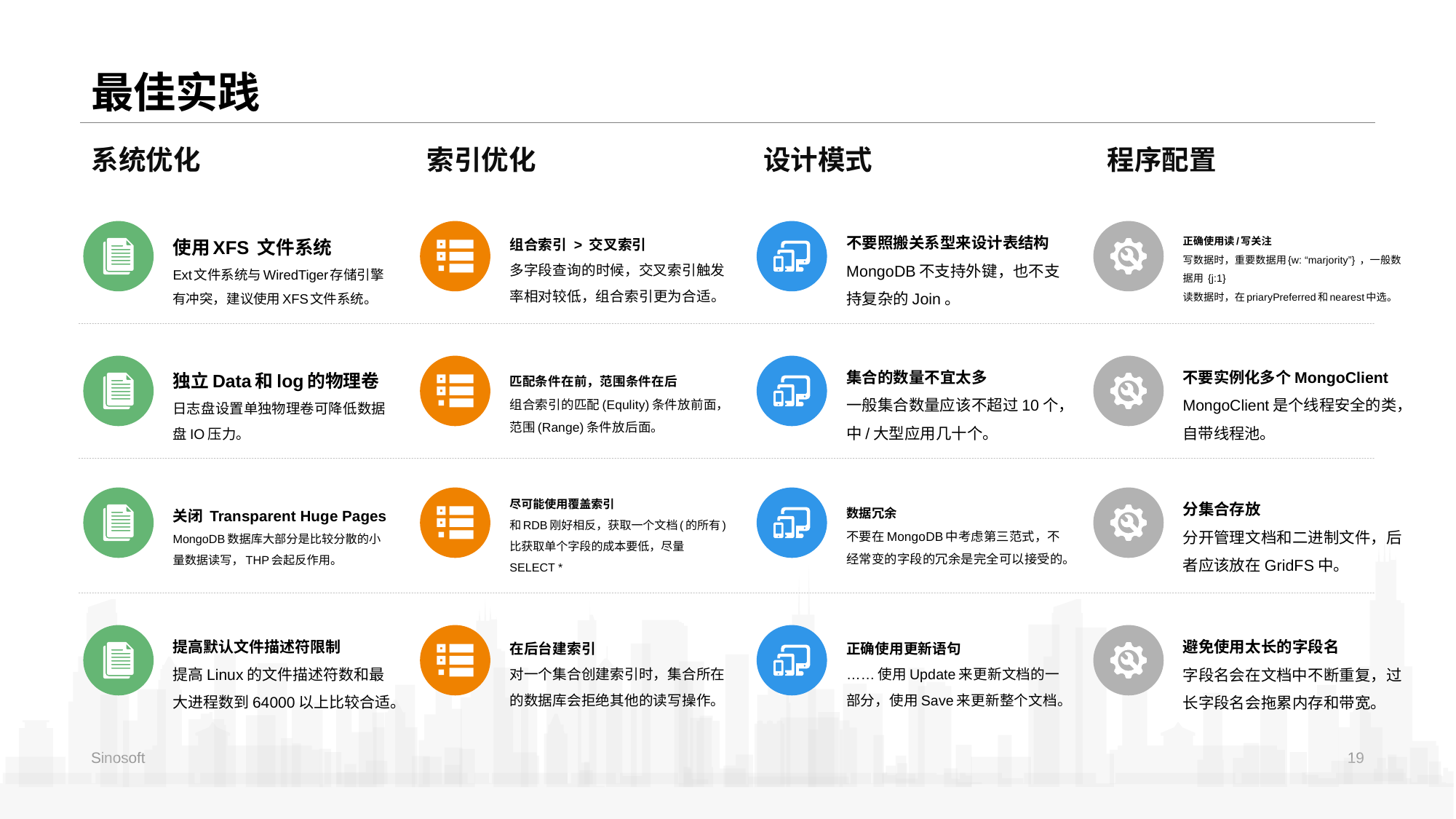

# 最佳实践
系统优化
索引优化
设计模式
程序配置
使用XFS 文件系统
Ext文件系统与WiredTiger存储引擎有冲突，建议使用XFS文件系统。
组合索引 > 交叉索引
多字段查询的时候，交叉索引触发率相对较低，组合索引更为合适。
不要照搬关系型来设计表结构
MongoDB不支持外键，也不支持复杂的Join。
正确使用读/写关注
写数据时，重要数据用{w: “marjority”} ，一般数据用 {j:1}
读数据时，在priaryPreferred和nearest中选。

独立Data和log的物理卷
日志盘设置单独物理卷可降低数据盘IO压力。
匹配条件在前，范围条件在后
组合索引的匹配(Equlity)条件放前面，
范围(Range)条件放后面。
集合的数量不宜太多
一般集合数量应该不超过10个，中/大型应用几十个。
不要实例化多个MongoClient
MongoClient是个线程安全的类，自带线程池。

关闭 Transparent Huge Pages
MongoDB数据库大部分是比较分散的小量数据读写，THP会起反作用。
尽可能使用覆盖索引
和RDB刚好相反，获取一个文档(的所有)比获取单个字段的成本要低，尽量SELECT *
数据冗余
不要在MongoDB中考虑第三范式，不经常变的字段的冗余是完全可以接受的。
分集合存放
分开管理文档和二进制文件，后者应该放在GridFS中。

提高默认文件描述符限制
提高Linux的文件描述符数和最大进程数到64000以上比较合适。
在后台建索引
对一个集合创建索引时，集合所在的数据库会拒绝其他的读写操作。
正确使用更新语句
……使用Update来更新文档的一部分，使用Save来更新整个文档。
避免使用太长的字段名
字段名会在文档中不断重复，过长字段名会拖累内存和带宽。

Sinosoft
19